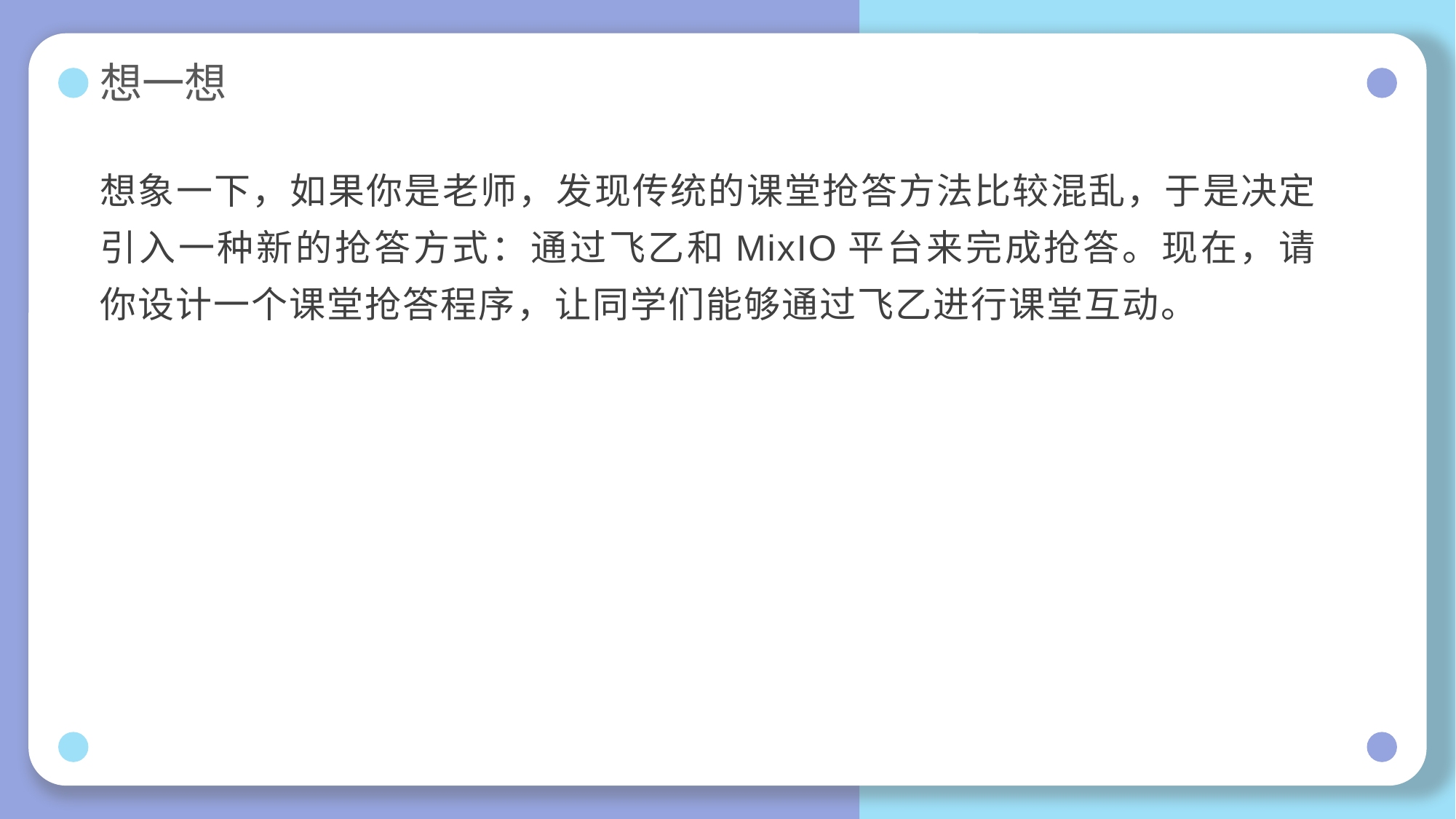

# 想一想
想象一下，如果你是老师，发现传统的课堂抢答方法比较混乱，于是决定引入一种新的抢答方式：通过飞乙和MixIO平台来完成抢答。现在，请你设计一个课堂抢答程序，让同学们能够通过飞乙进行课堂互动。